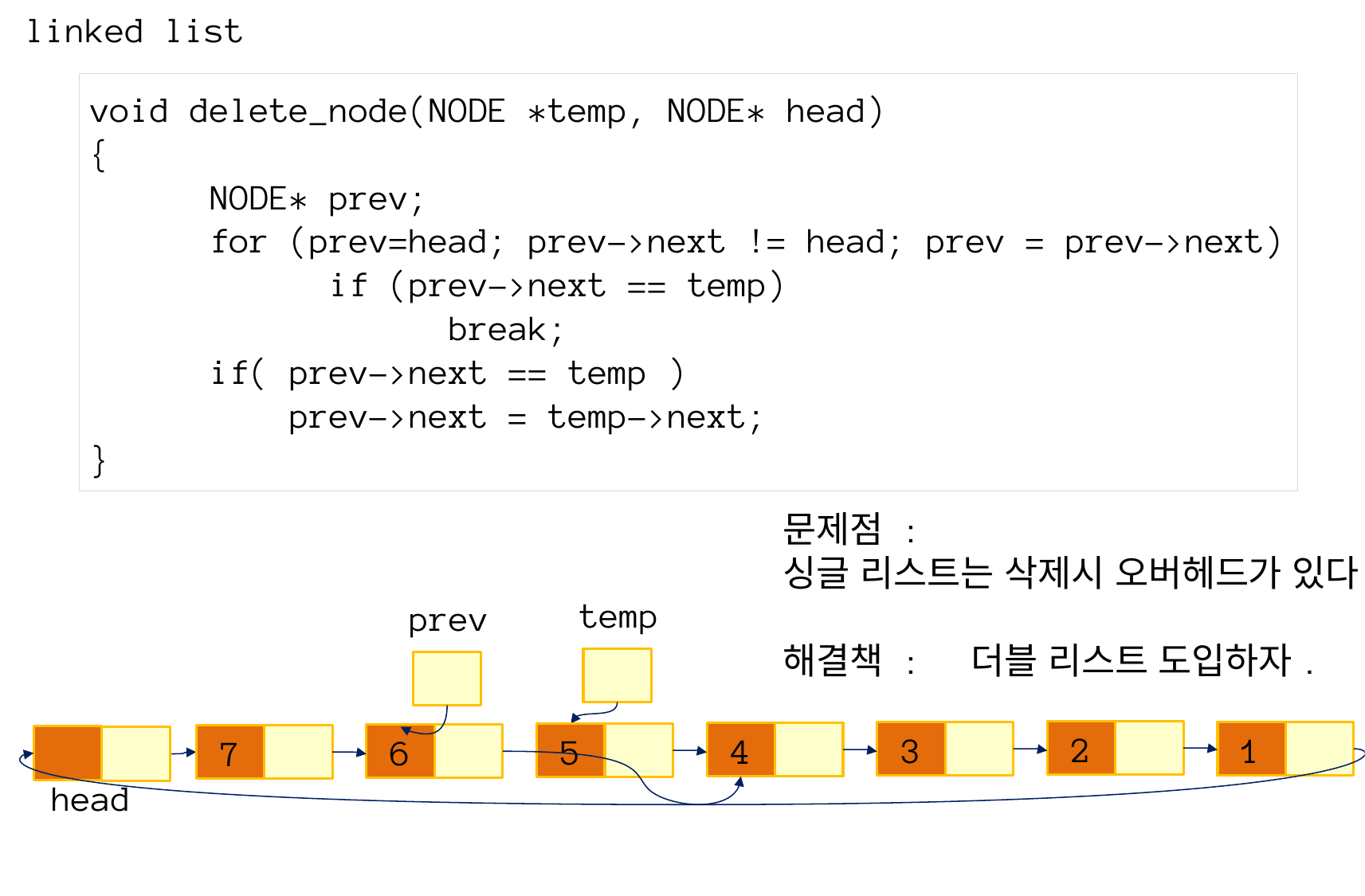

linked list
void delete_node(NODE *temp, NODE* head)
{
	NODE* prev;
	for (prev=head; prev->next != head; prev = prev->next)
		if (prev->next == temp)
			break;
      if( prev->next == temp )
          prev->next = temp->next;
}
문제점 :
싱글 리스트는 삭제시 오버헤드가 있다.

해결책 :  더블 리스트 도입하자.
temp
prev

2

3

1

4

5

6

7

head